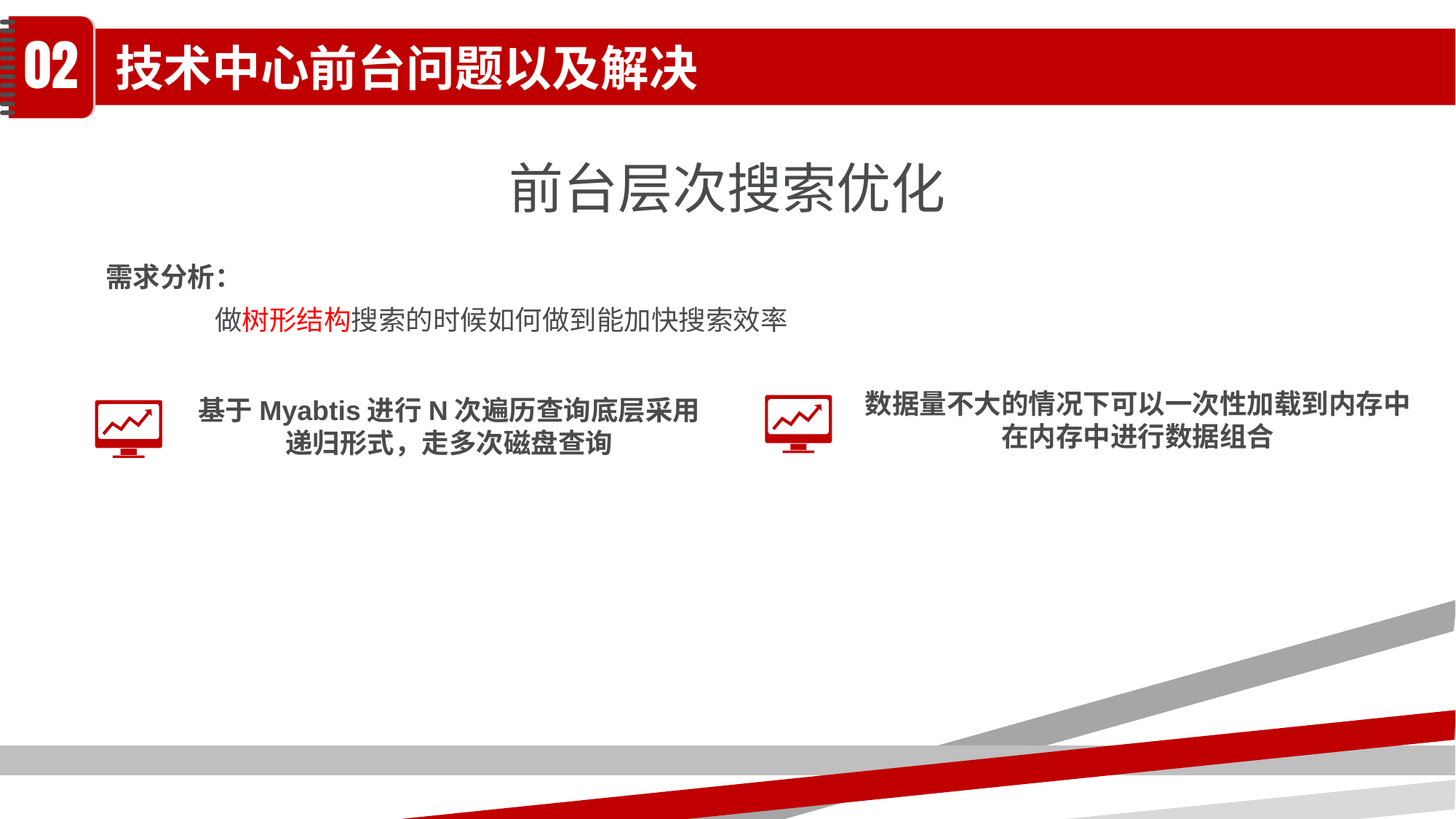

02
技术中心前台问题以及解决
前台层次搜索优化
需求分析：
	做树形结构搜索的时候如何做到能加快搜索效率
数据量不大的情况下可以一次性加载到内存中
在内存中进行数据组合
基于Myabtis进行N次遍历查询底层采用
递归形式，走多次磁盘查询